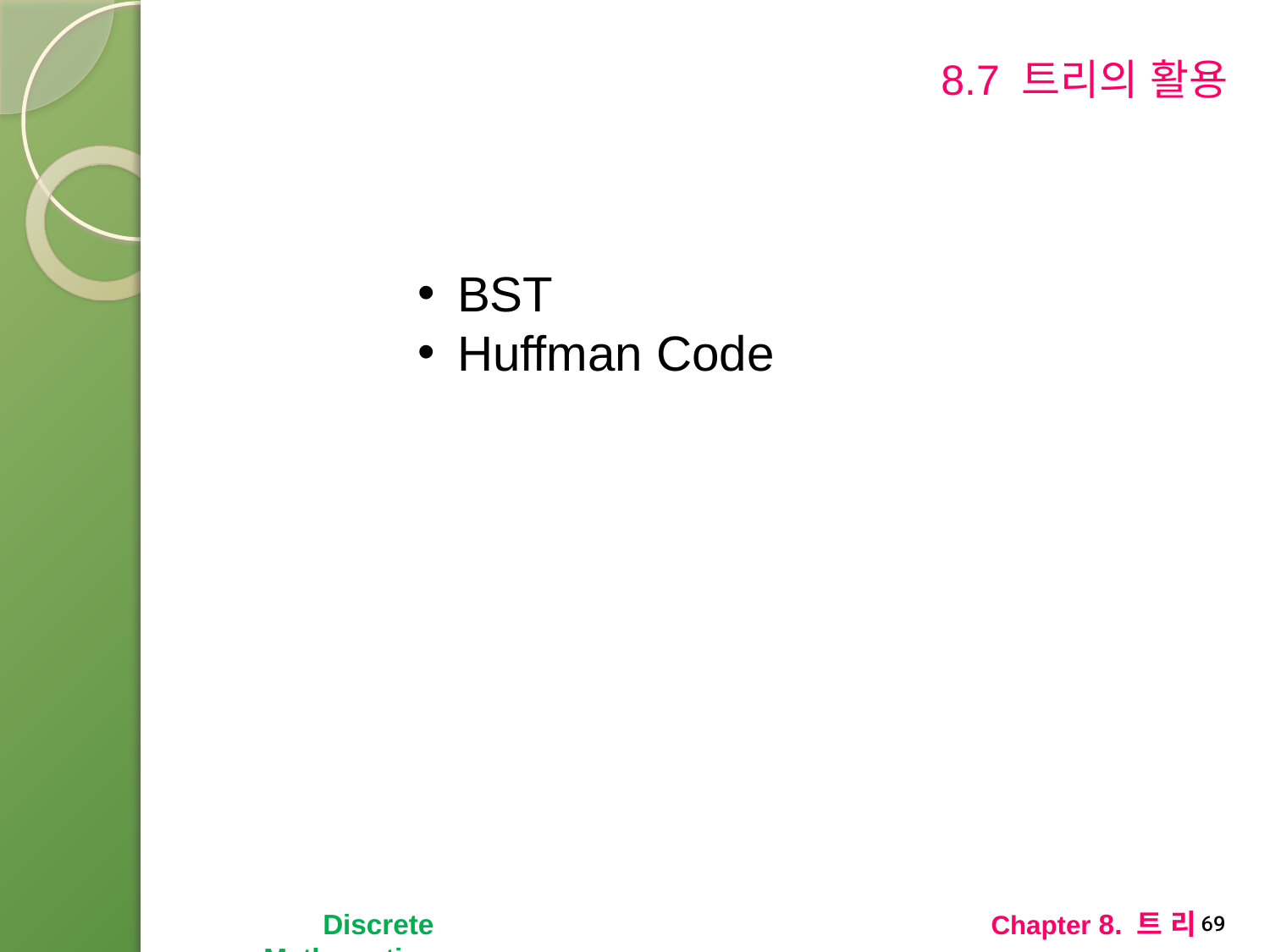

# 8.7 트리의 활용
BST
Huffman Code
Discrete Mathematics
Chapter 8. 트 리
69